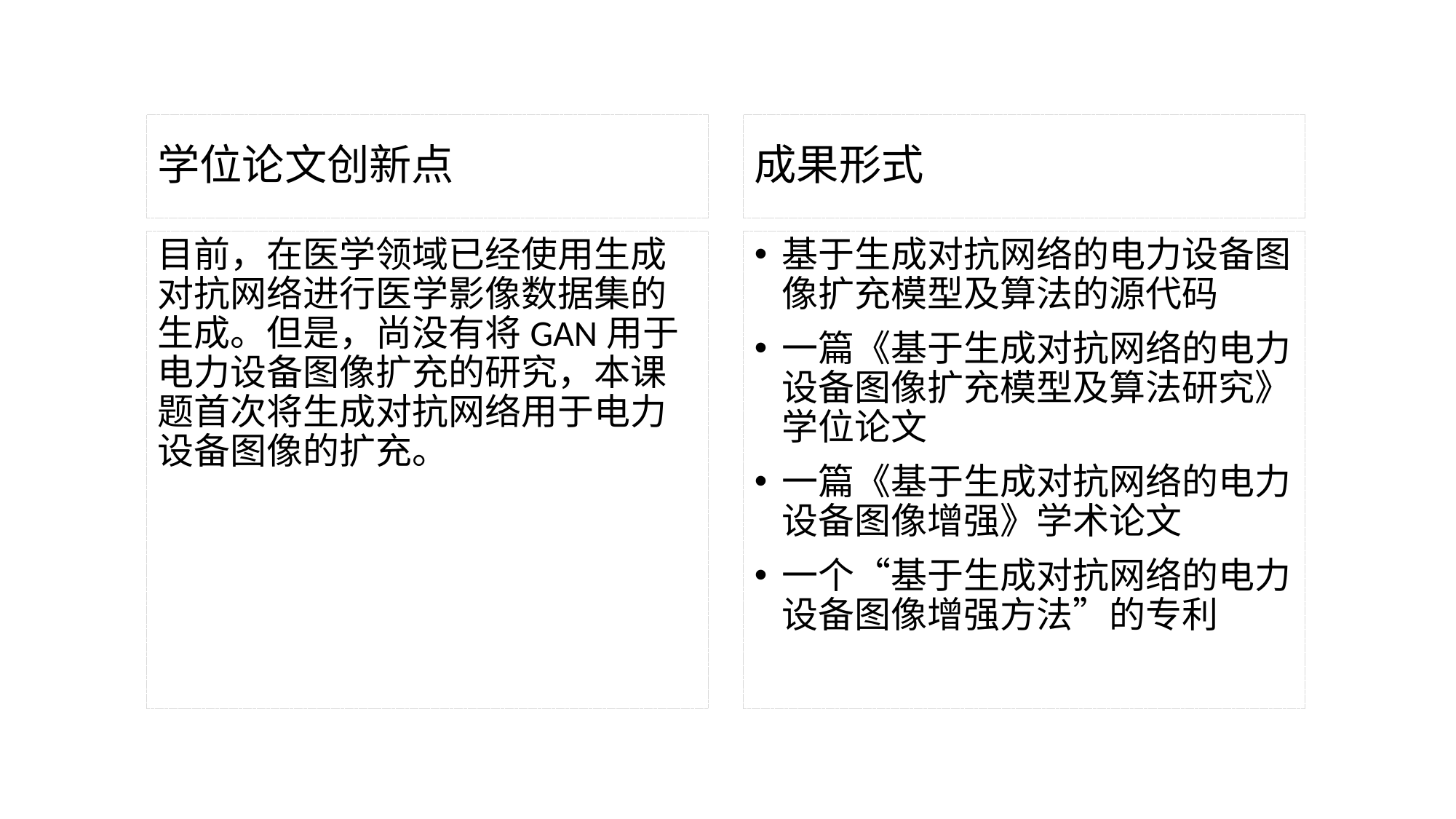

学位论文创新点
成果形式
目前，在医学领域已经使用生成对抗网络进行医学影像数据集的生成。但是，尚没有将GAN用于电力设备图像扩充的研究，本课题首次将生成对抗网络用于电力设备图像的扩充。
基于生成对抗网络的电力设备图像扩充模型及算法的源代码
一篇《基于生成对抗网络的电力设备图像扩充模型及算法研究》学位论文
一篇《基于生成对抗网络的电力设备图像增强》学术论文
一个“基于生成对抗网络的电力设备图像增强方法”的专利